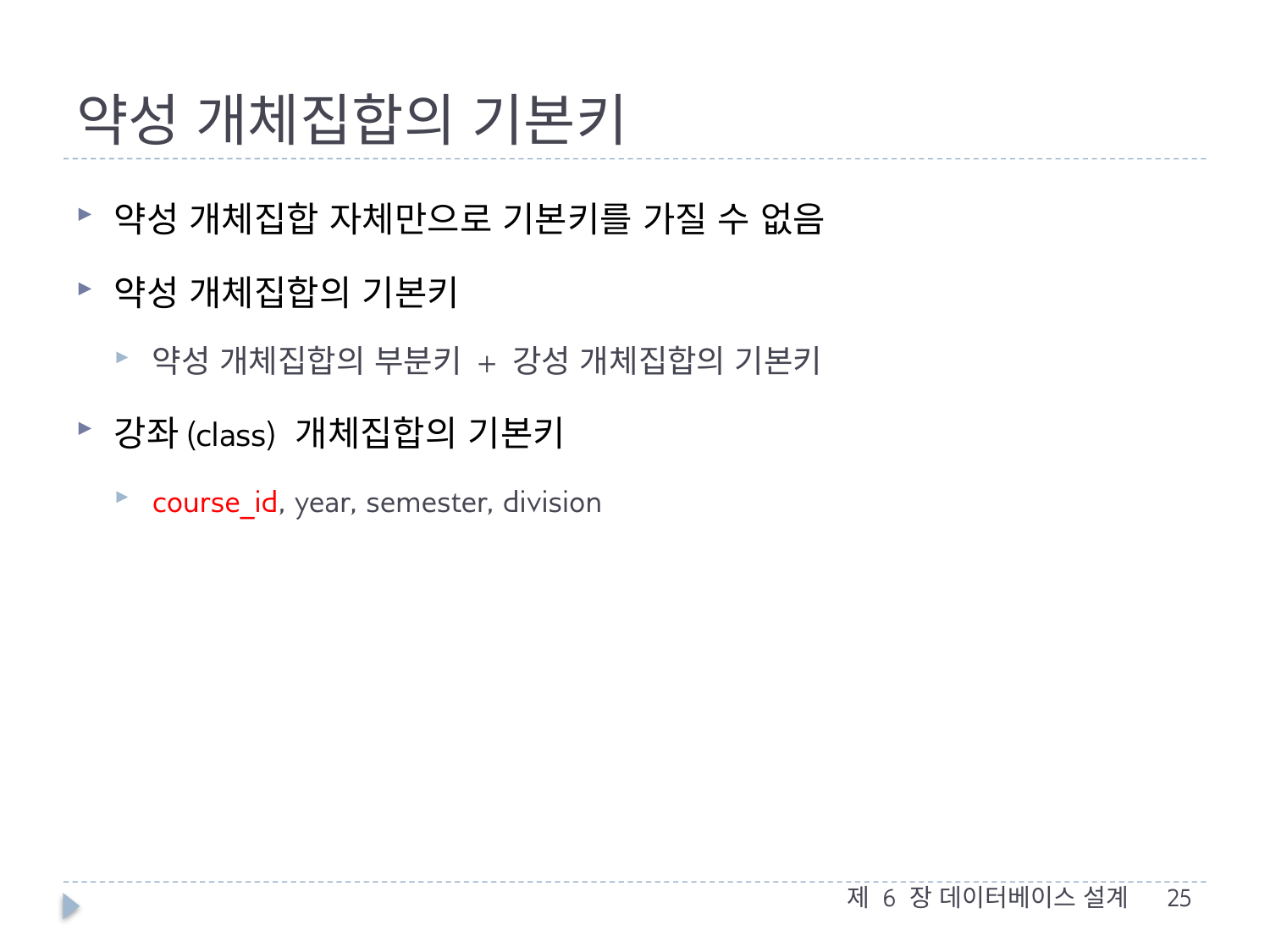

# 약성 개체집합의 기본키
약성 개체집합 자체만으로 기본키를 가질 수 없음
약성 개체집합의 기본키
약성 개체집합의 부분키 + 강성 개체집합의 기본키
강좌(class) 개체집합의 기본키
course_id, year, semester, division
제 6 장 데이터베이스 설계
25